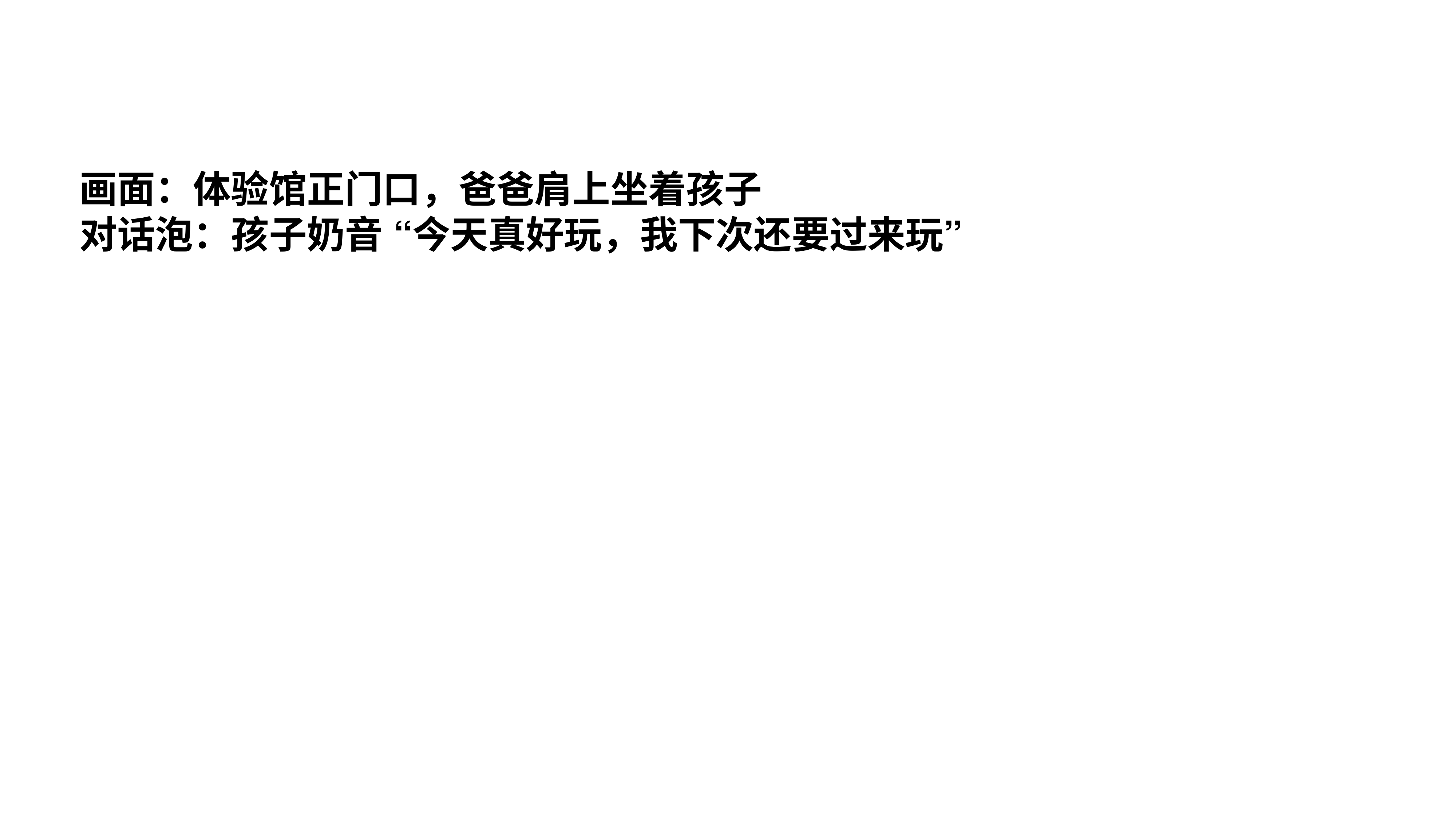

画面：体验馆正门口，爸爸肩上坐着孩子
对话泡：孩子奶音 “今天真好玩，我下次还要过来玩”